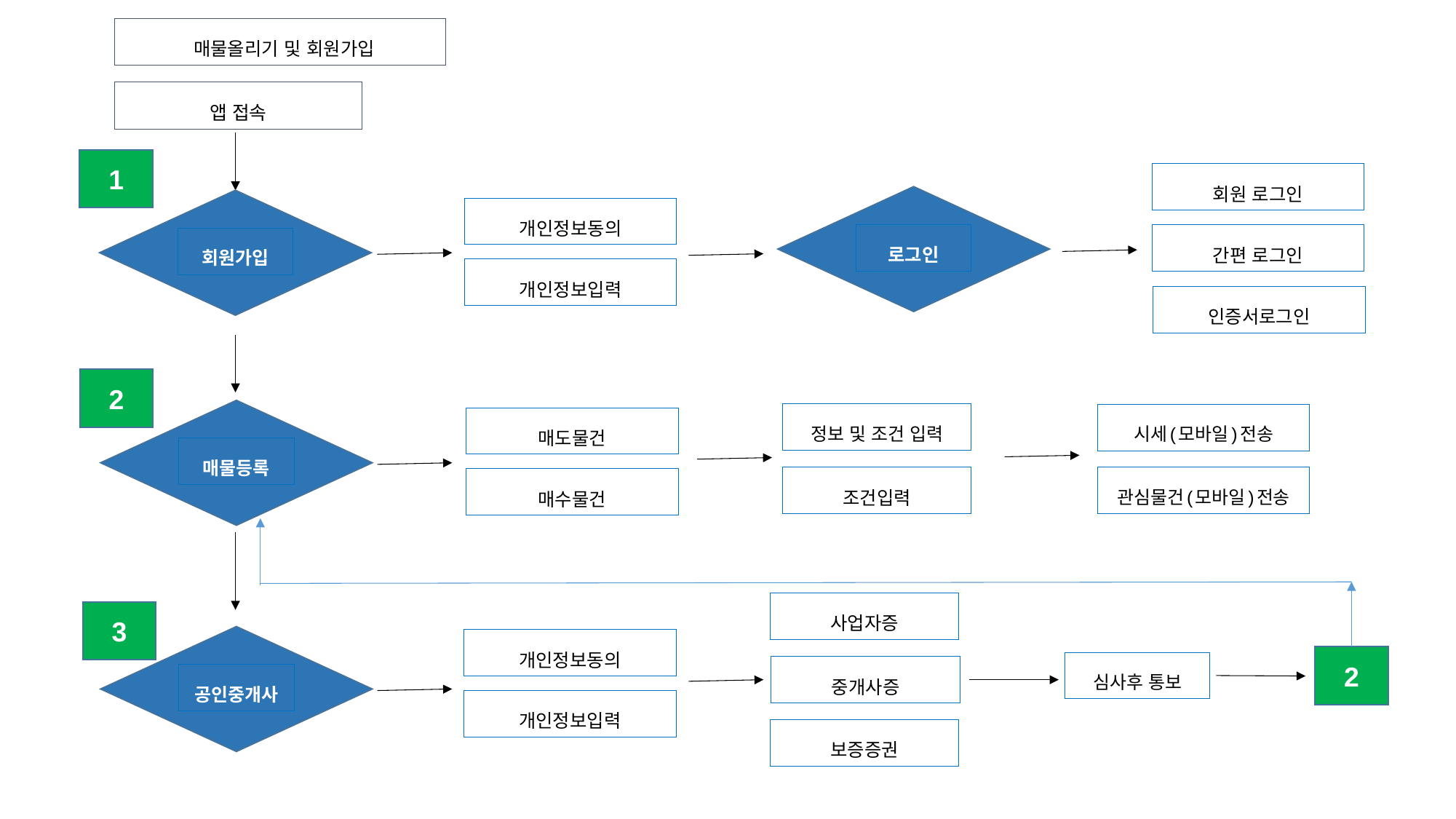

매물올리기 및 회원가입
앱 접속
1
회원 로그인
.

개인정보동의
로그인
간편 로그인
회원가입
개인정보입력
인증서로그인
2

정보 및 조건 입력
시세(모바일)전송
매도물건
매물등록
관심물건(모바일)전송
조건입력
매수물건
사업자증
3

개인정보동의
2
심사후 통보
중개사증
공인중개사
개인정보입력
보증증권